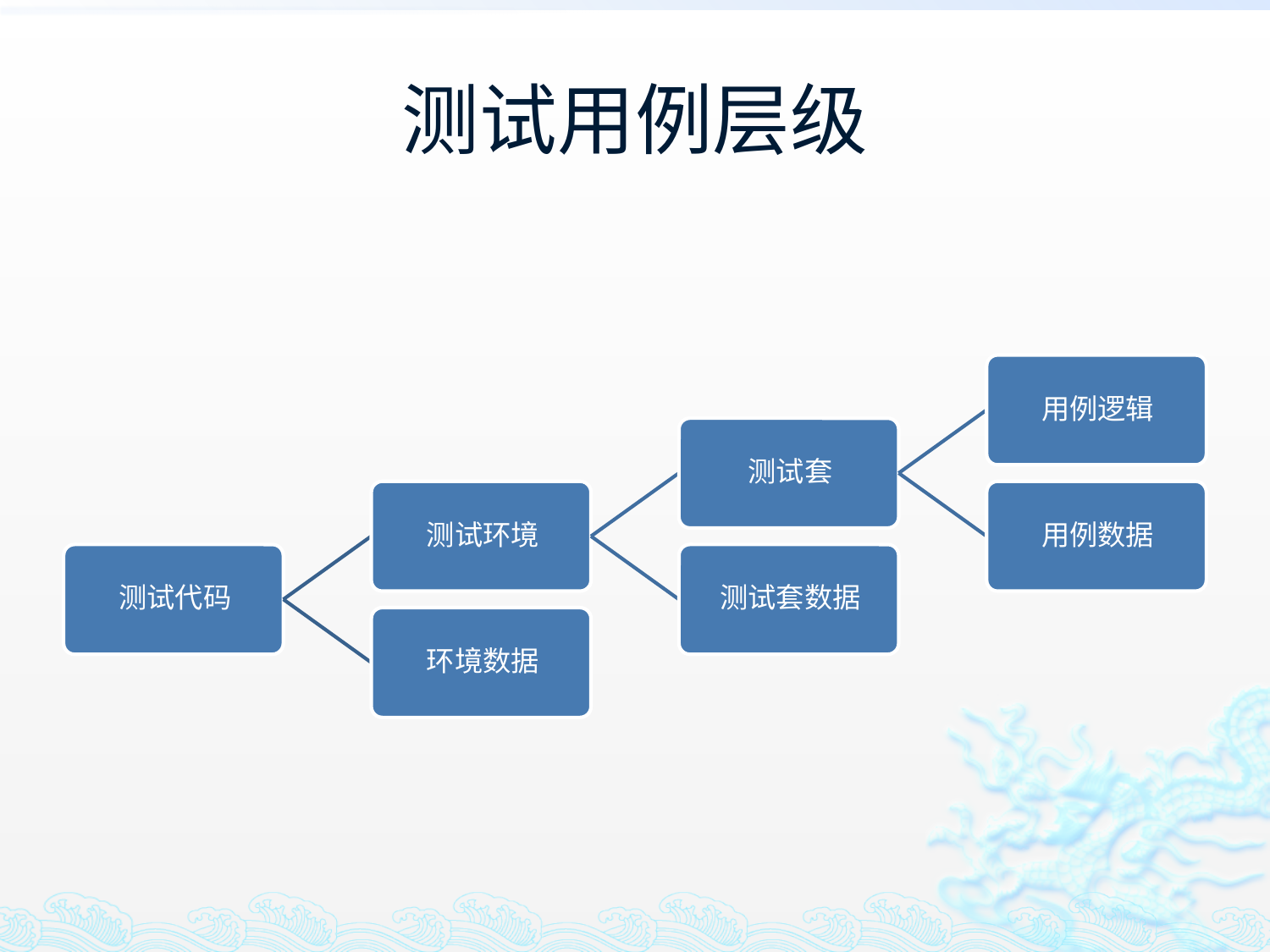

# 测试用例层级
测试代码

测试环境

测试套

用例逻辑

用例数据

测试套数据

环境数据